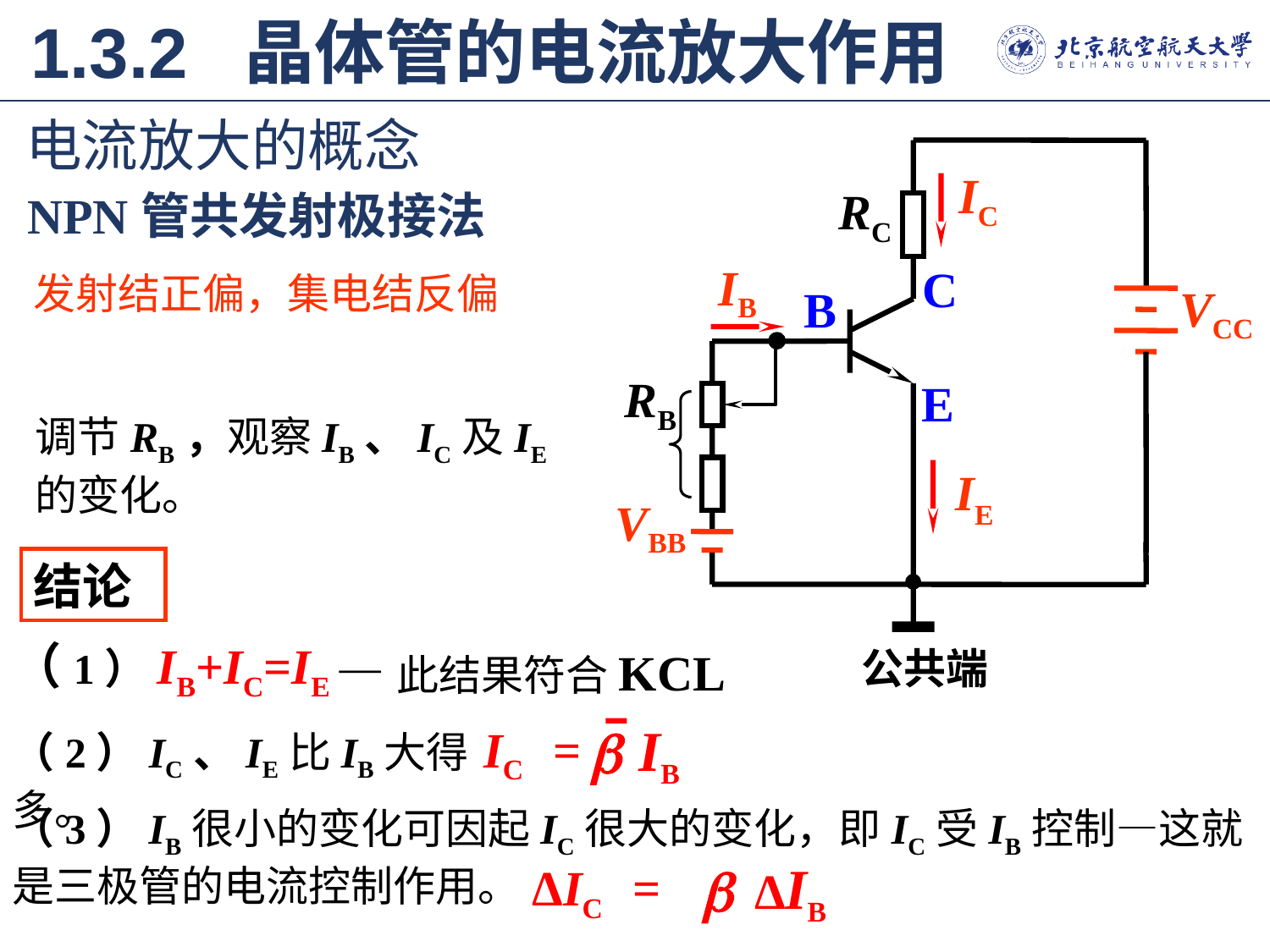

1.3.2  晶体管的电流放大作用
电流放大的概念

IC

RC

C
IB

B
VCC

E
RB

IE

VBB

公共端
NPN管共发射极接法
发射结正偏，集电结反偏
调节RB，观察IB、IC及IE的变化。
结论
（1）IB+IC=IE
—此结果符合KCL
β
IB
IC   =

（2）IC、IE比IB大得多。
（3）IB很小的变化可因起IC很大的变化，即IC受IB控制—这就是三极管的电流控制作用。
β
ΔIB
ΔIC   =
31